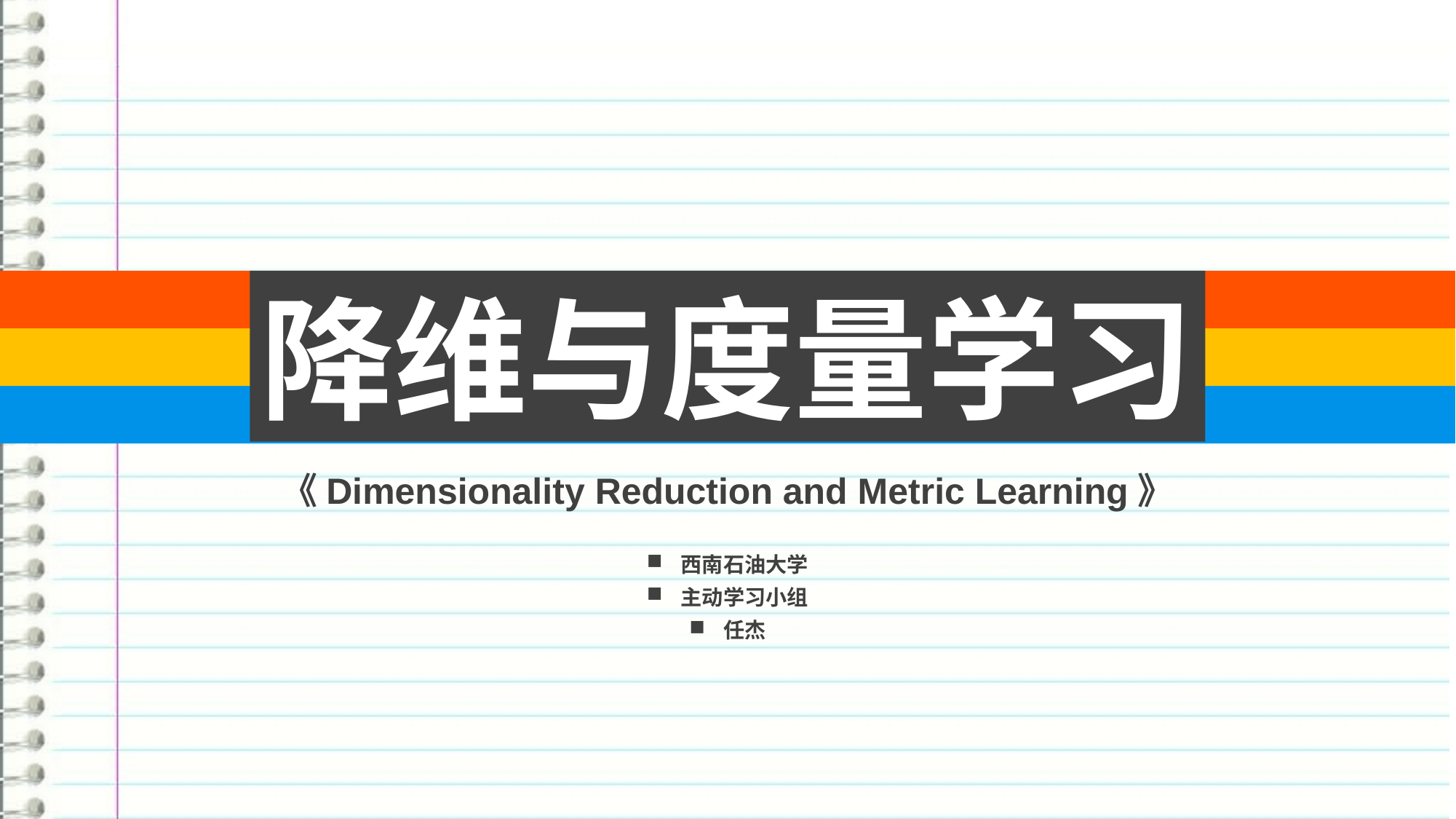

降维与度量学习
《Dimensionality Reduction and Metric Learning》
西南石油大学
主动学习小组
任杰